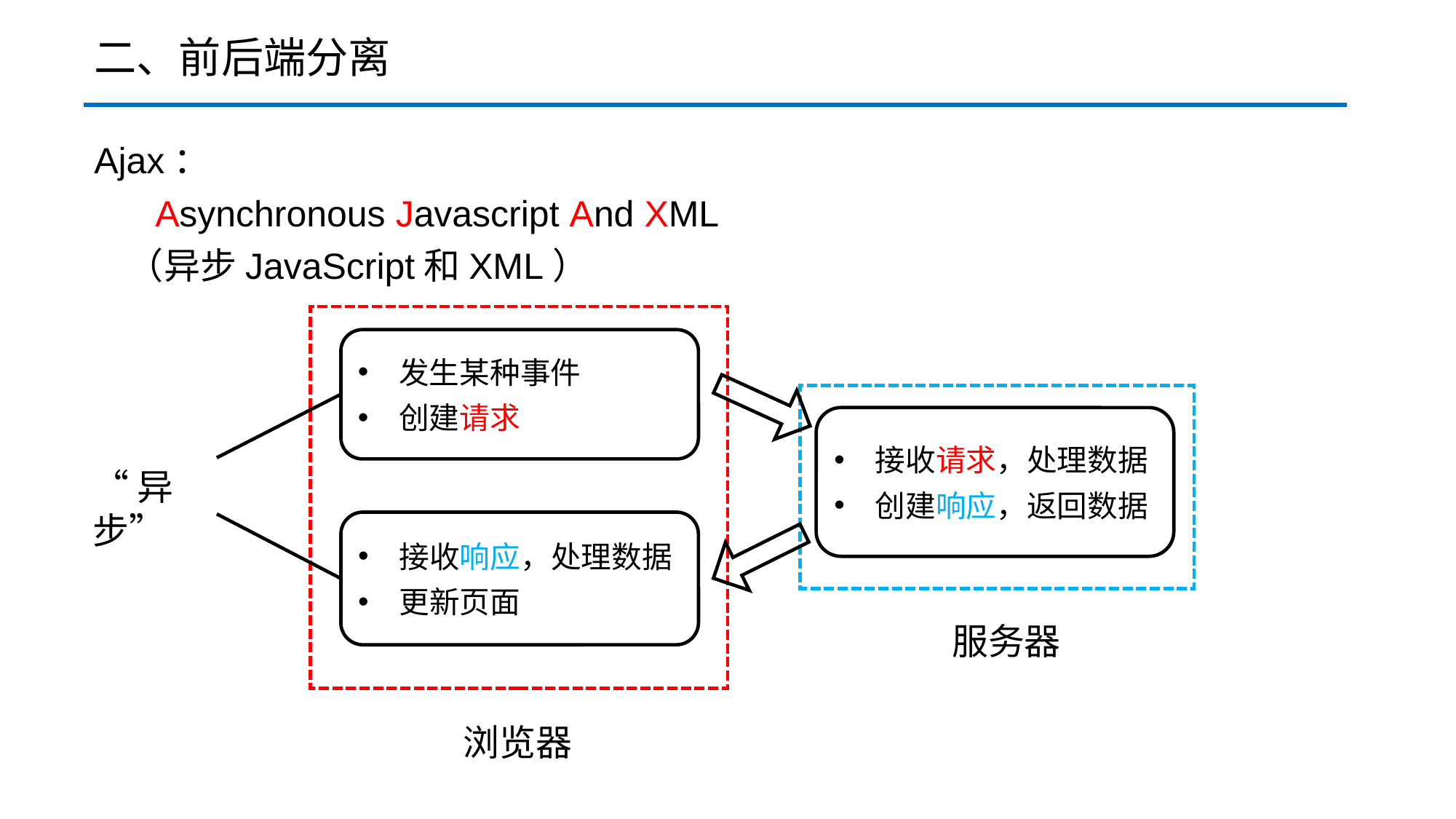

二、前后端分离
Ajax：
      Asynchronous Javascript And XML
   （异步JavaScript和XML）

发生某种事件
创建请求

接收请求，处理数据
创建响应，返回数据
“异步”
接收响应，处理数据
更新页面

服务器
浏览器